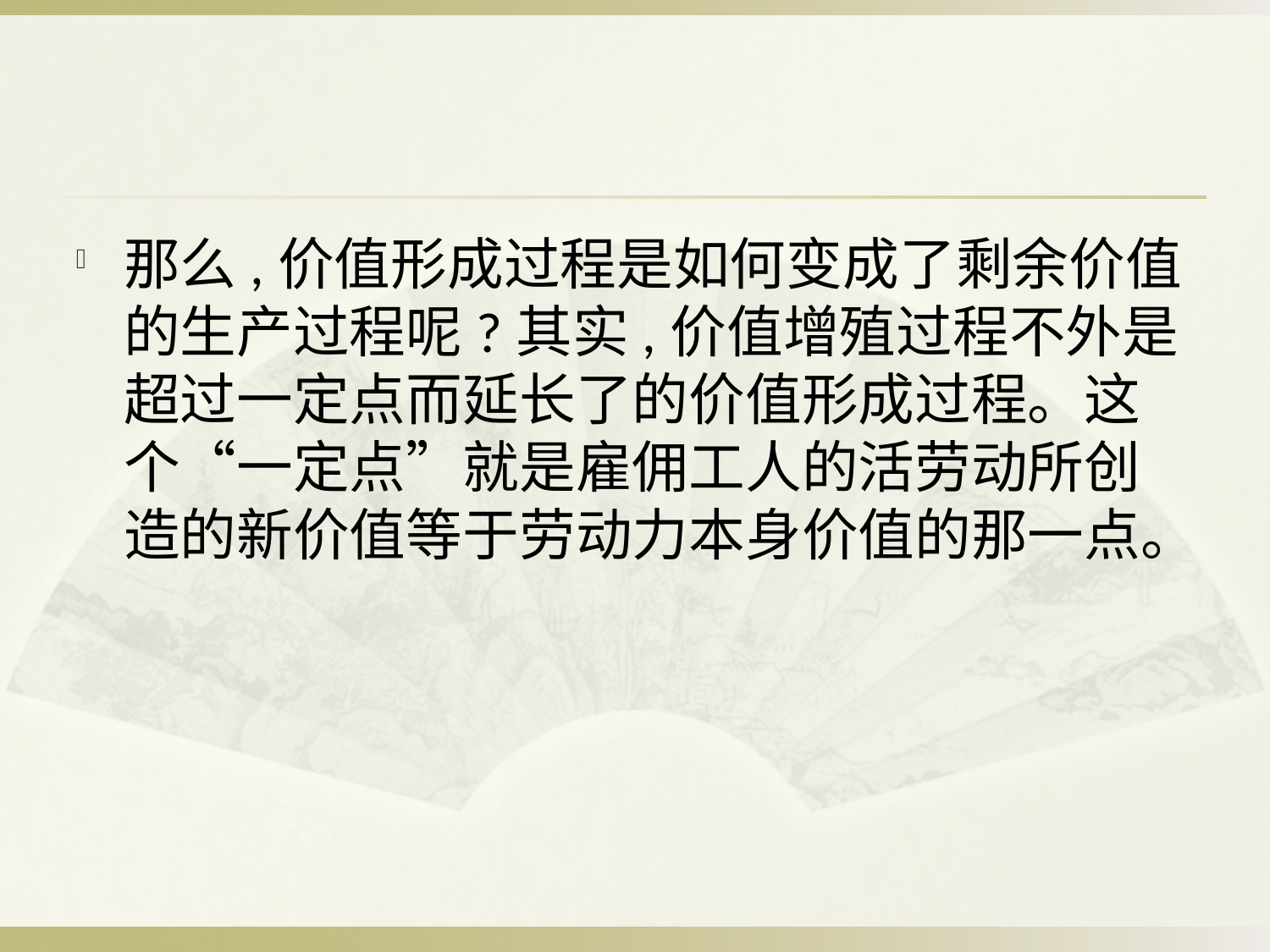

#
那么,价值形成过程是如何变成了剩余价值的生产过程呢?其实,价值增殖过程不外是超过一定点而延长了的价值形成过程。这个“一定点”就是雇佣工人的活劳动所创造的新价值等于劳动力本身价值的那一点。